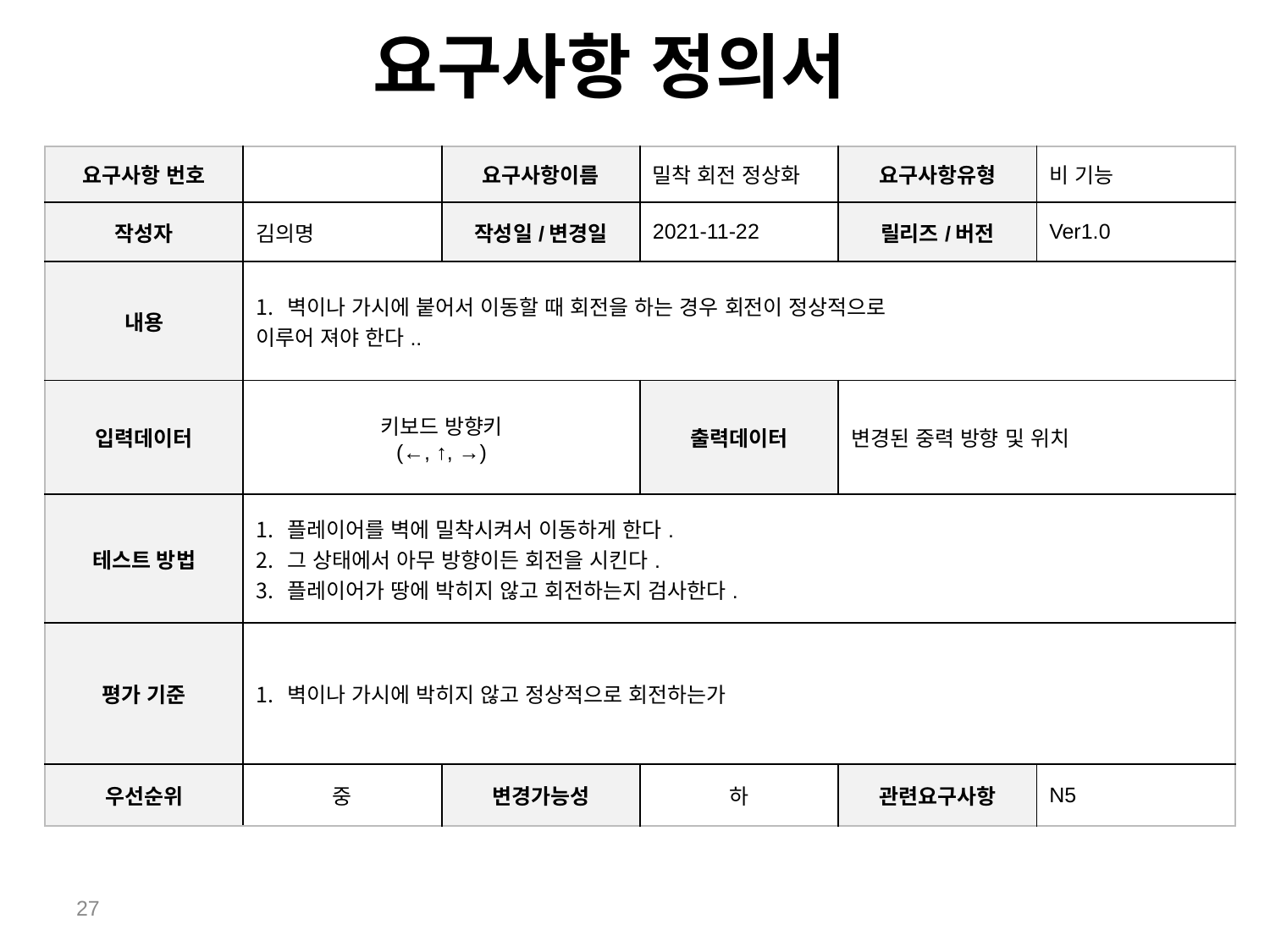

요구사항 정의서
| 요구사항 번호 |  | 요구사항이름 | 밀착 회전 정상화 | 요구사항유형 | 비 기능 |
| --- | --- | --- | --- | --- | --- |
| 작성자 | 김의명 | 작성일/변경일 | 2021-11-22 | 릴리즈/버전 | Ver1.0 |
| 내용 | 벽이나 가시에 붙어서 이동할 때 회전을 하는 경우 회전이 정상적으로 이루어 져야 한다.. |  |  |  |  |
| 입력데이터 | 키보드 방향키 (←, ↑, →) |  | 출력데이터 | 변경된 중력 방향 및 위치 |  |
| 테스트 방법 | 플레이어를 벽에 밀착시켜서 이동하게 한다. 그 상태에서 아무 방향이든 회전을 시킨다. 플레이어가 땅에 박히지 않고 회전하는지 검사한다. |  |  |  |  |
| 평가 기준 | 벽이나 가시에 박히지 않고 정상적으로 회전하는가 |  |  |  |  |
| 우선순위 | 중 | 변경가능성 | 하 | 관련요구사항 | N5 |
27